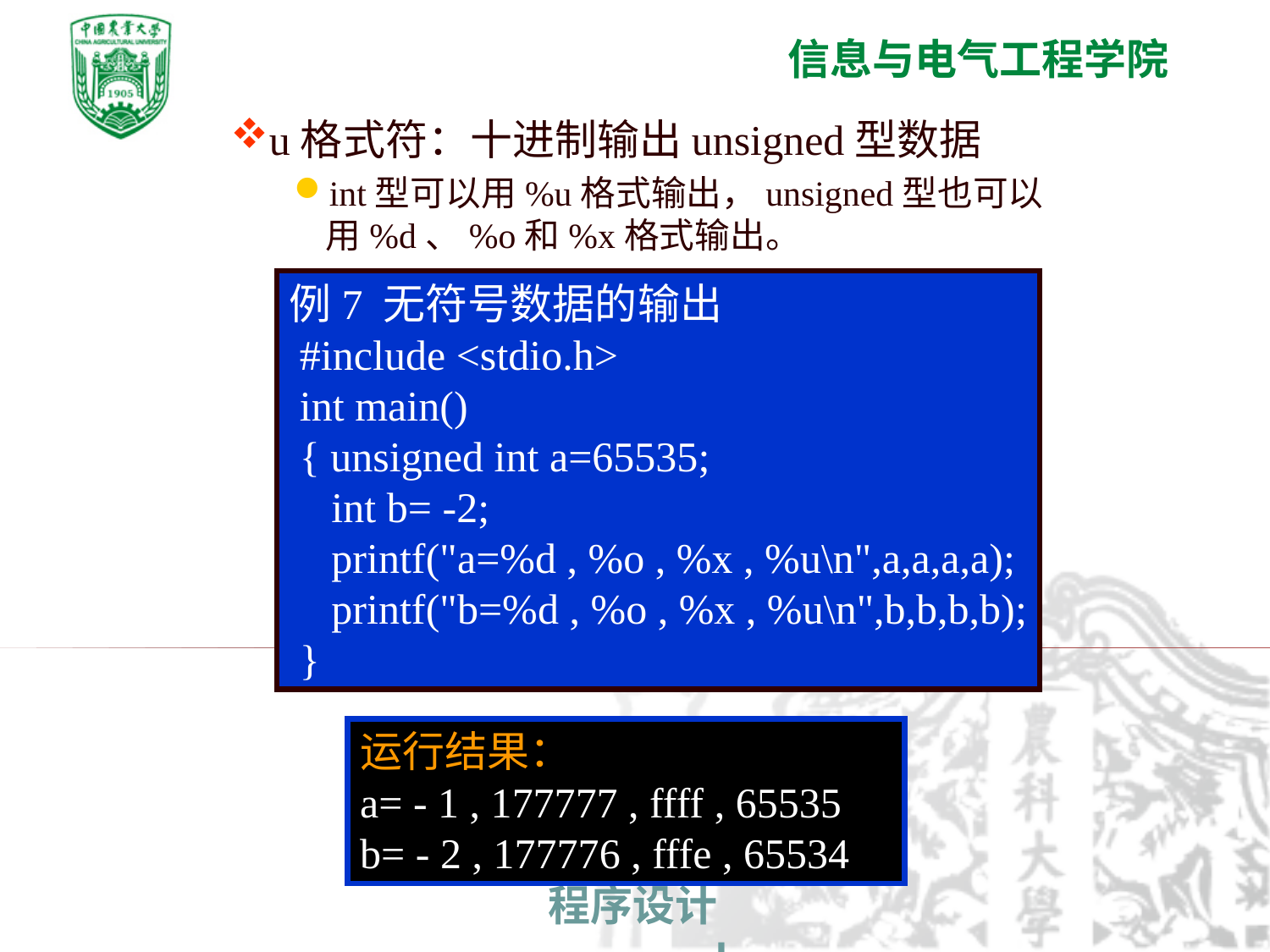

u格式符：十进制输出unsigned型数据
int型可以用%u格式输出，unsigned型也可以用%d、%o和%x格式输出。
例7 无符号数据的输出
 #include <stdio.h>
 int main()
 { unsigned int a=65535;
    int b= -2;
    printf("a=%d , %o , %x , %u\n",a,a,a,a);
    printf("b=%d , %o , %x , %u\n",b,b,b,b);
 }
运行结果：
a= - 1 , 177777 , ffff , 65535 b= - 2 , 177776 , fffe , 65534